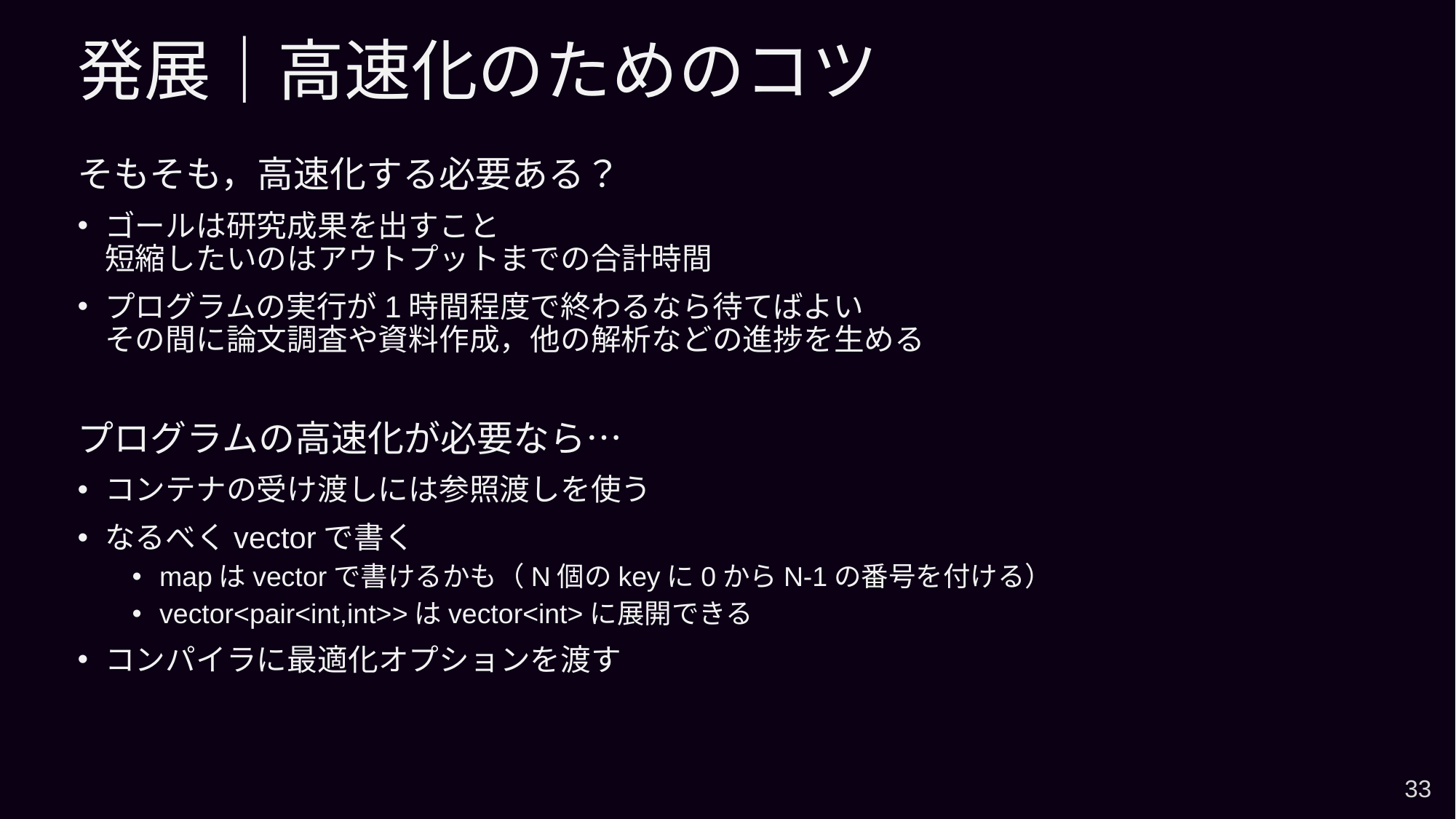

# 発展｜高速化のためのコツ
そもそも，高速化する必要ある？
ゴールは研究成果を出すこと
短縮したいのはアウトプットまでの合計時間
プログラムの実行が1時間程度で終わるなら待てばよい
その間に論文調査や資料作成，他の解析などの進捗を生める

プログラムの高速化が必要なら…
コンテナの受け渡しには参照渡しを使う
なるべくvectorで書く
mapはvectorで書けるかも（N個のkeyに0からN-1の番号を付ける）
vector<pair<int,int>>はvector<int>に展開できる
コンパイラに最適化オプションを渡す
33